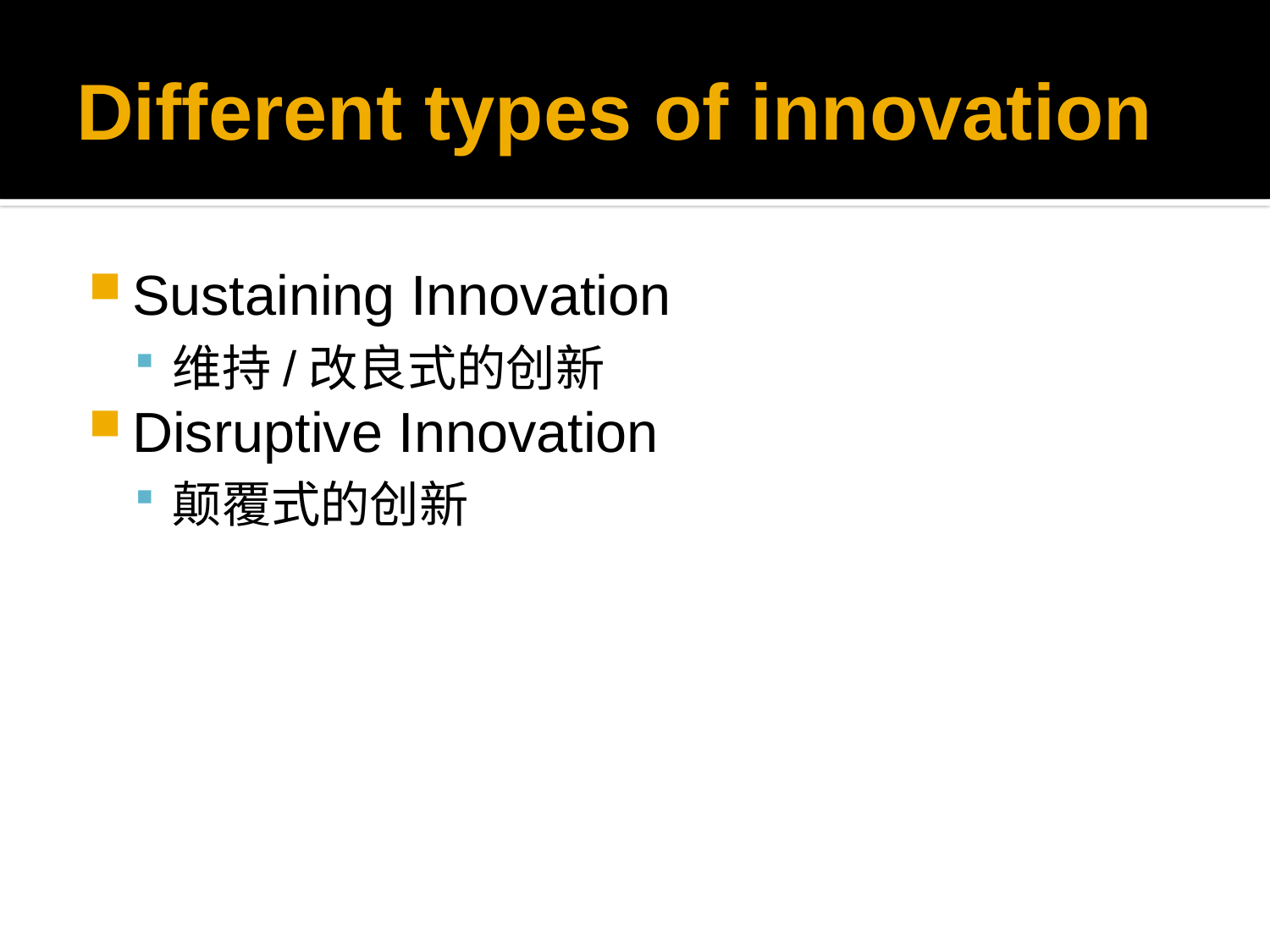

# Different types of innovation
Sustaining Innovation
维持/改良式的创新
Disruptive Innovation
颠覆式的创新